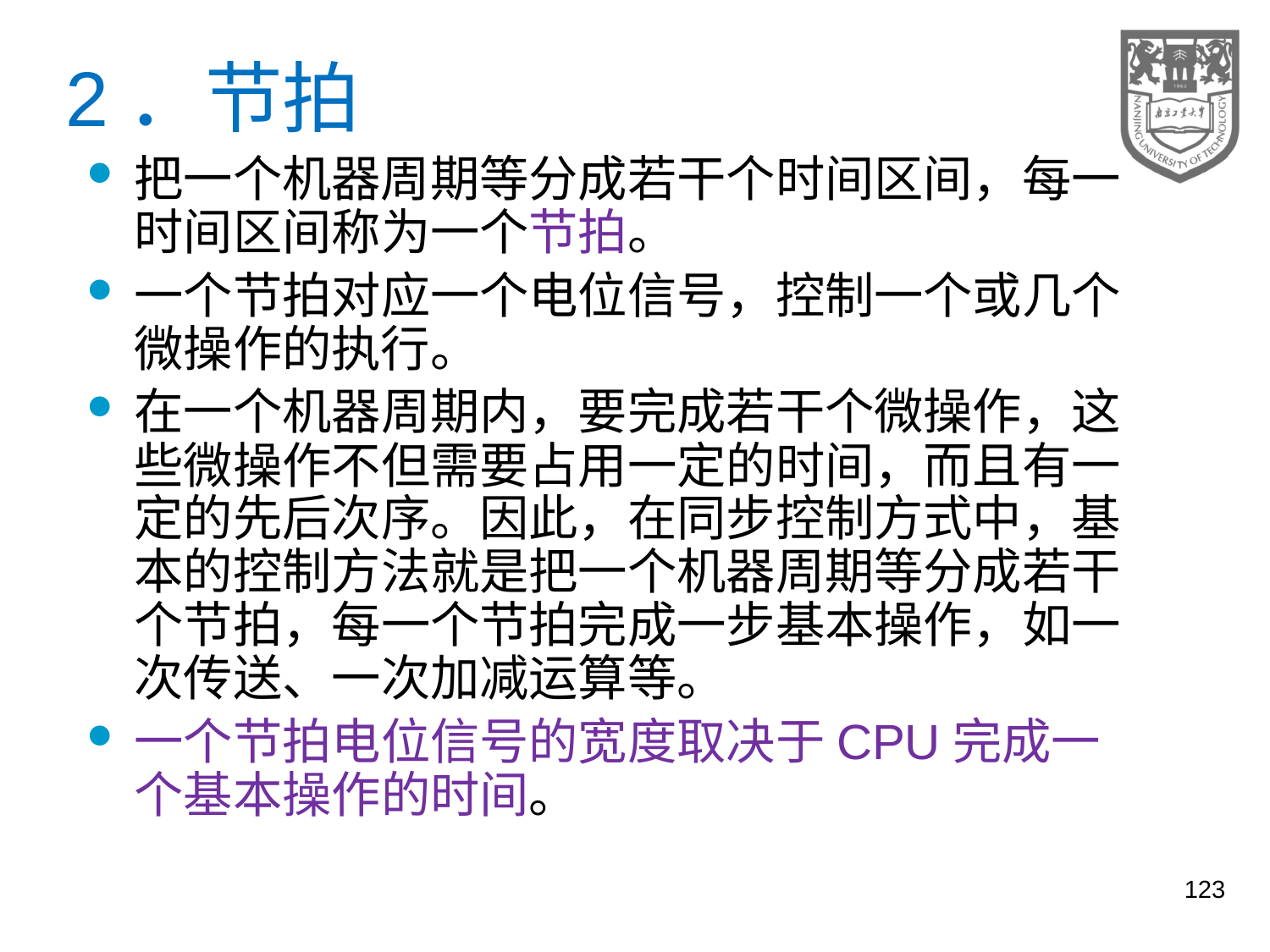

# 2．节拍
把一个机器周期等分成若干个时间区间，每一时间区间称为一个节拍。
一个节拍对应一个电位信号，控制一个或几个微操作的执行。
在一个机器周期内，要完成若干个微操作，这些微操作不但需要占用一定的时间，而且有一定的先后次序。因此，在同步控制方式中，基本的控制方法就是把一个机器周期等分成若干个节拍，每一个节拍完成一步基本操作，如一次传送、一次加减运算等。
一个节拍电位信号的宽度取决于CPU完成一个基本操作的时间。
123